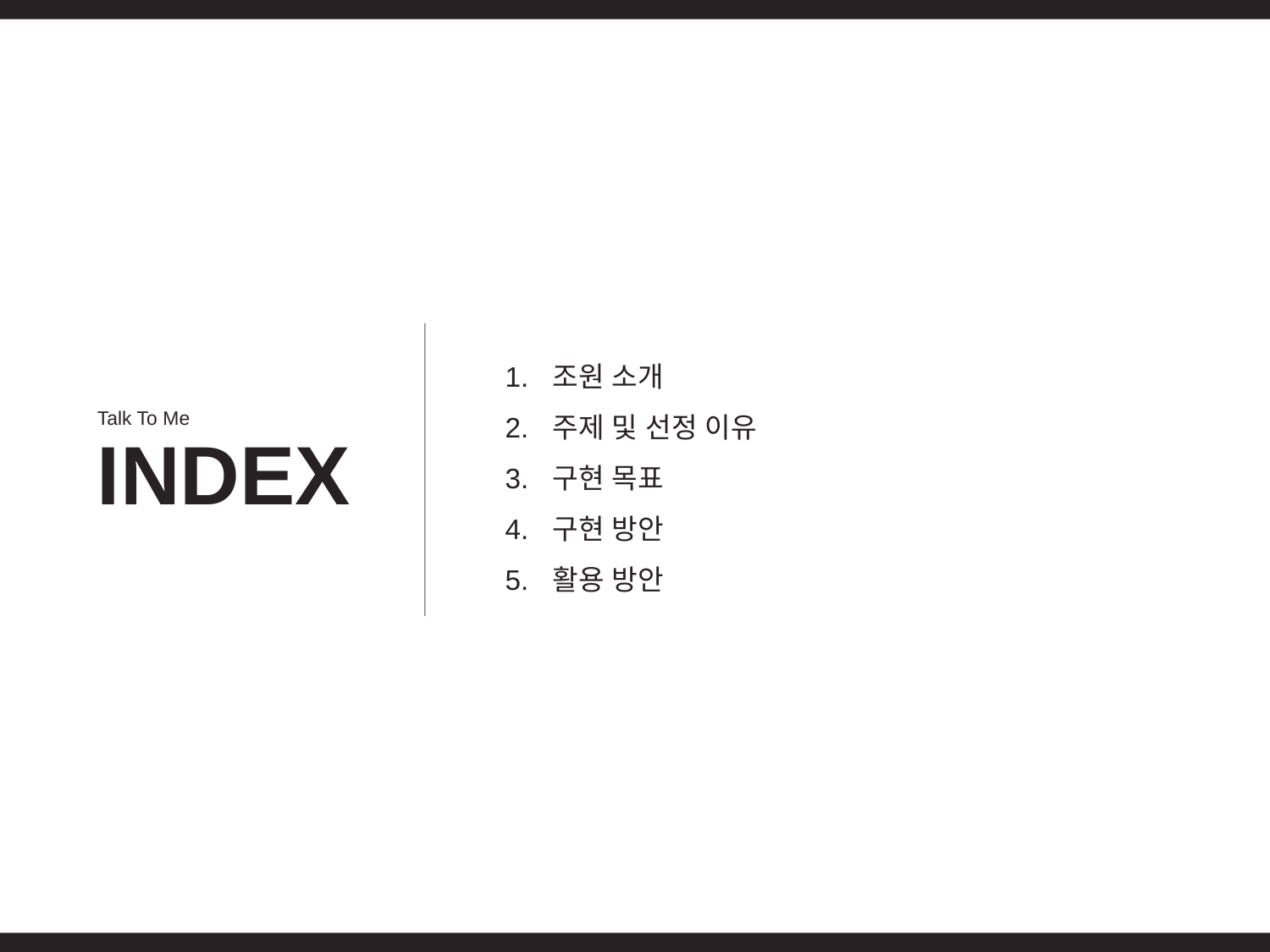

조원 소개
주제 및 선정 이유
구현 목표
구현 방안
활용 방안
Talk To Me
INDEX